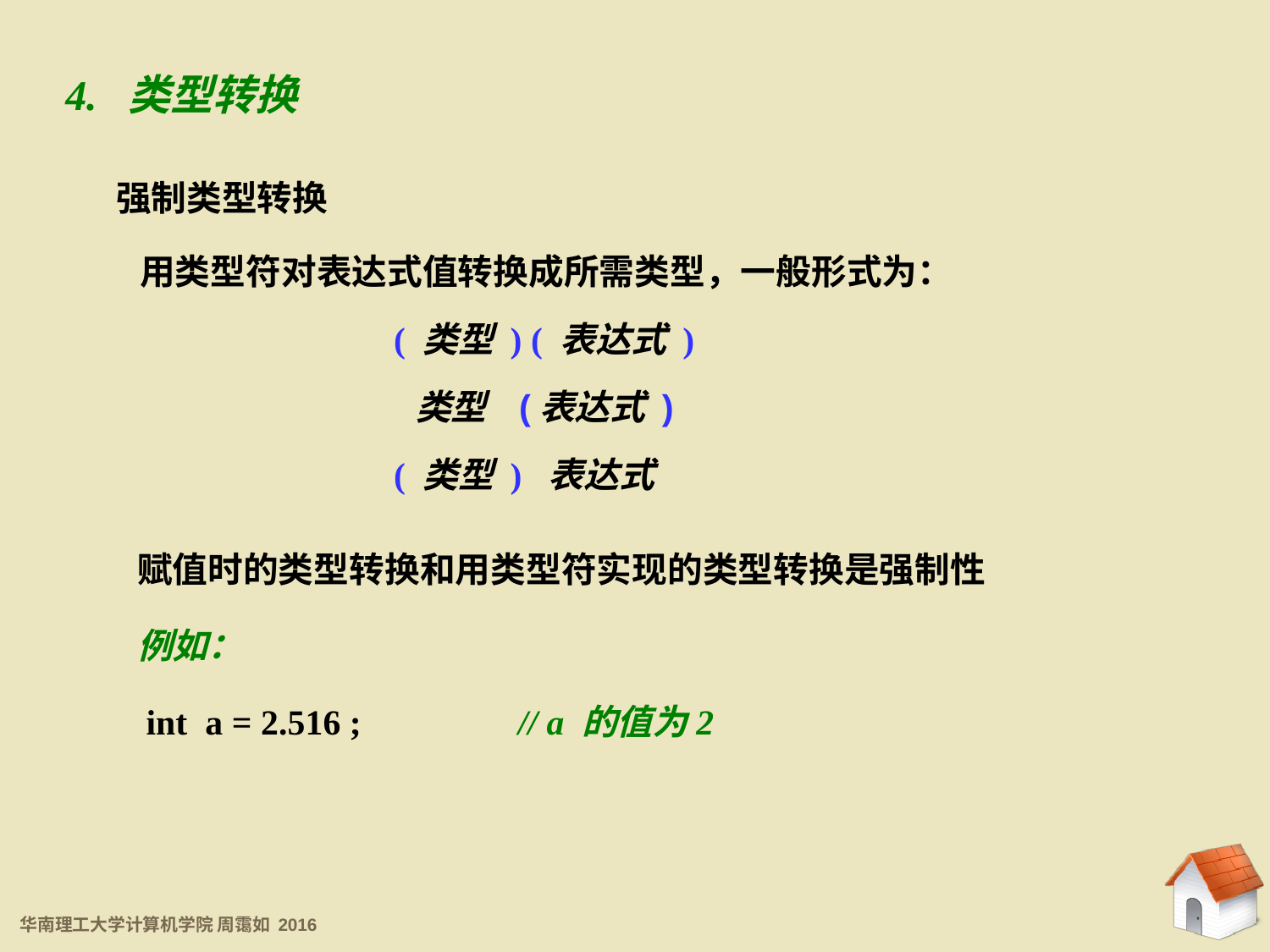

4.  类型转换
强制类型转换
用类型符对表达式值转换成所需类型，一般形式为：
		( 类型 ) ( 表达式 )
		  类型   (表达式 )
		( 类型 )  表达式
赋值时的类型转换和用类型符实现的类型转换是强制性
例如：
 int  a = 2.516 ; 		// a 的值为2